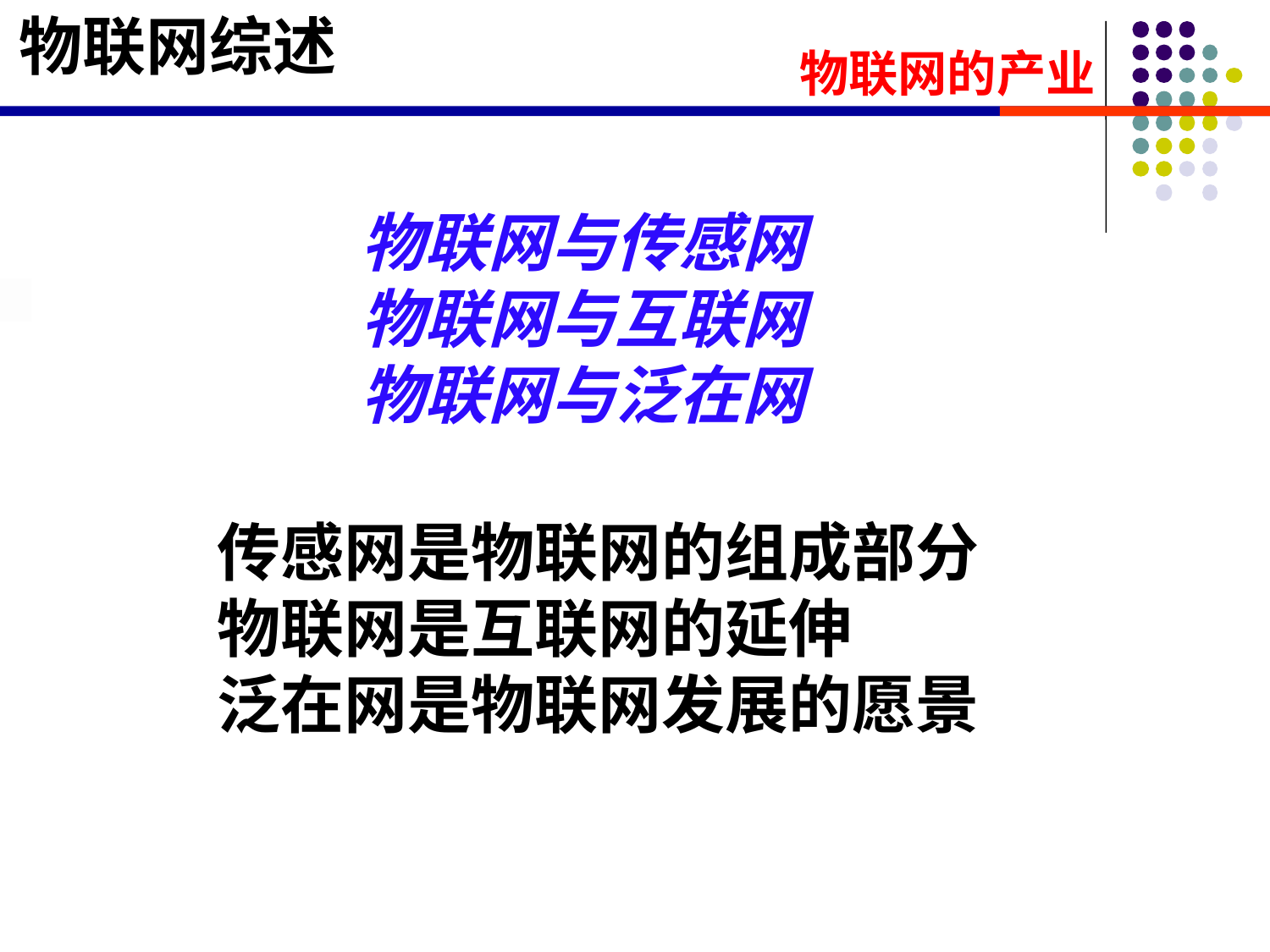

物联网综述
物联网的产业

物联网与传感网
物联网与互联网
物联网与泛在网

传感网是物联网的组成部分
物联网是互联网的延伸
泛在网是物联网发展的愿景